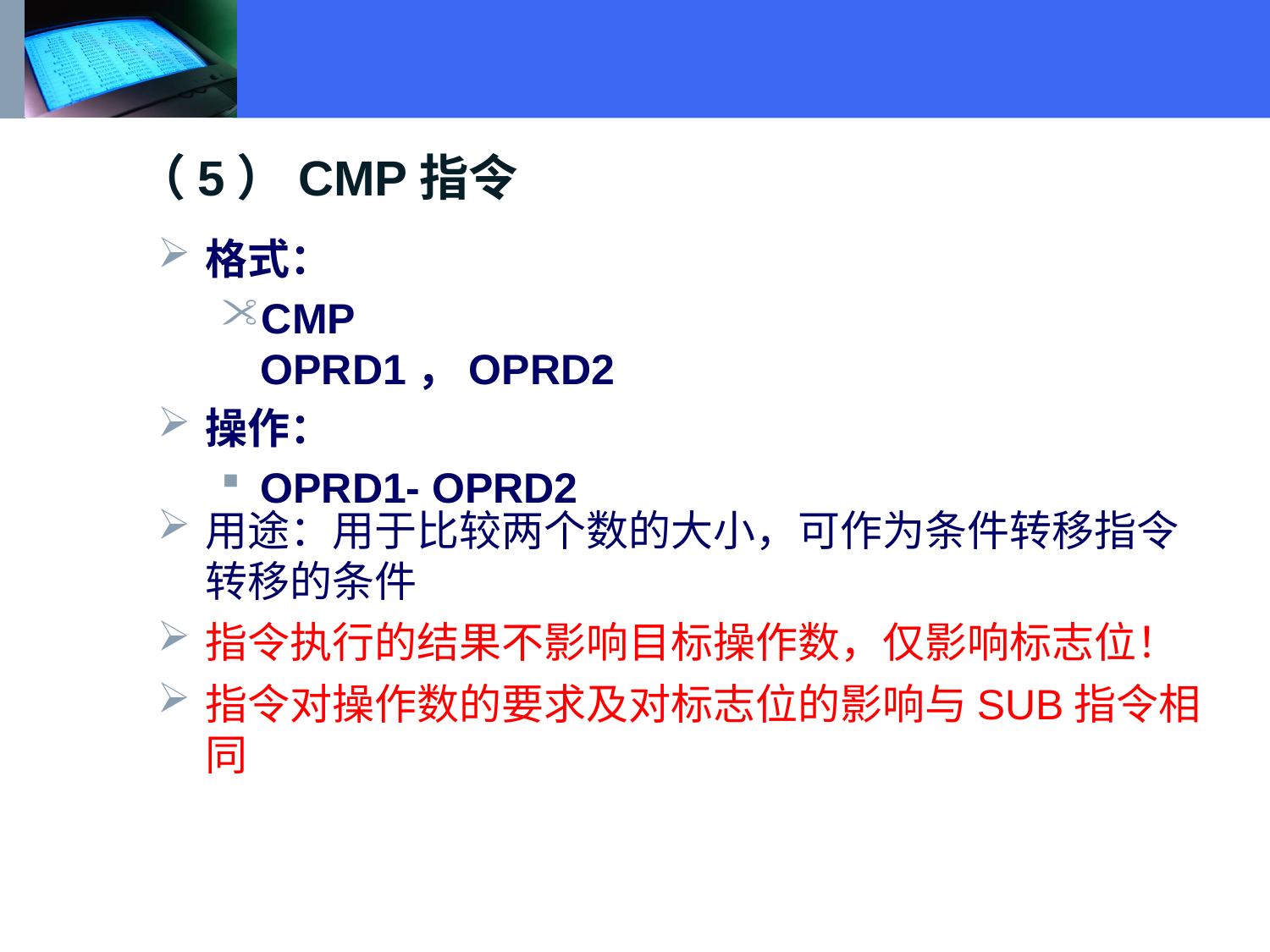

（5）CMP指令
格式：
CMP  OPRD1，OPRD2
操作：
OPRD1- OPRD2
用途：用于比较两个数的大小，可作为条件转移指令转移的条件
指令执行的结果不影响目标操作数，仅影响标志位！
指令对操作数的要求及对标志位的影响与SUB指令相同